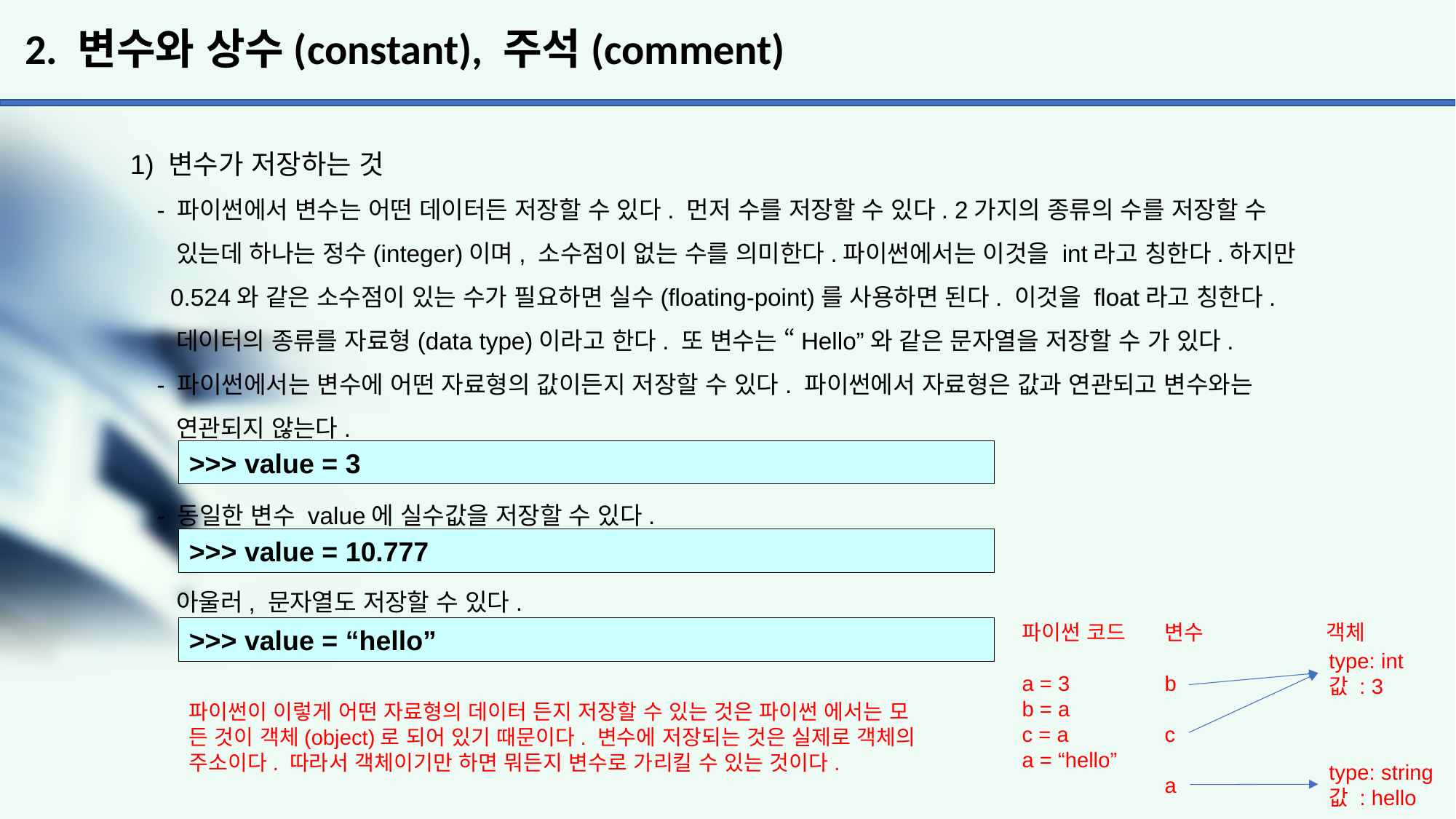

# 2. 변수와 상수(constant), 주석(comment)
1) 변수가 저장하는 것
    - 파이썬에서 변수는 어떤 데이터든 저장할 수 있다. 먼저 수를 저장할 수 있다. 2가지의 종류의 수를 저장할 수
      있는데 하나는 정수(integer)이며, 소수점이 없는 수를 의미한다.파이썬에서는 이것을 int라고 칭한다.하지만
      0.524와 같은 소수점이 있는 수가 필요하면 실수(floating-point)를 사용하면 된다. 이것을 float라고 칭한다.
      데이터의 종류를 자료형(data type)이라고 한다. 또 변수는 “Hello”와 같은 문자열을 저장할 수 가 있다.
    - 파이썬에서는 변수에 어떤 자료형의 값이든지 저장할 수 있다. 파이썬에서 자료형은 값과 연관되고 변수와는
      연관되지 않는다.

    - 동일한 변수 value에 실수값을 저장할 수 있다.

      아울러, 문자열도 저장할 수 있다.

>>> value = 3
>>> value = 10.777
파이썬 코드

a = 3
b = a
c = a
a = “hello”
변수

b

c

a
객체
>>> value = “hello”
type: int
값 : 3
파이썬이 이렇게 어떤 자료형의 데이터 든지 저장할 수 있는 것은 파이썬 에서는 모
든 것이 객체(object)로 되어 있기 때문이다. 변수에 저장되는 것은 실제로 객체의
주소이다. 따라서 객체이기만 하면 뭐든지 변수로 가리킬 수 있는 것이다.
type: string
값 : hello